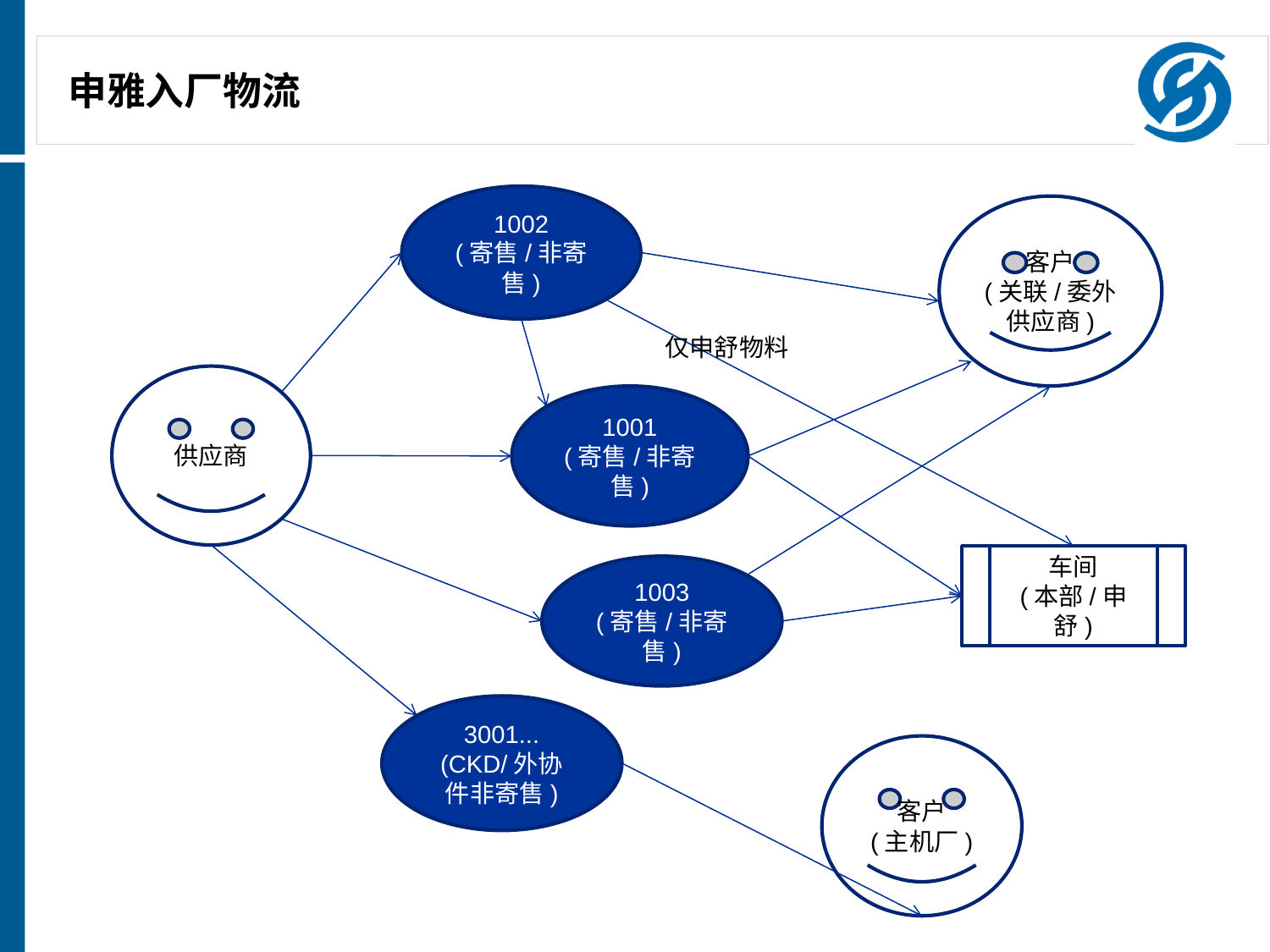

# 申雅入厂物流
1002
(寄售/非寄售)
客户
(关联/委外供应商)
仅申舒物料
供应商
1001
(寄售/非寄售)
车间
(本部/申舒)
1003
(寄售/非寄售)
3001...
(CKD/外协件非寄售)
客户
(主机厂)